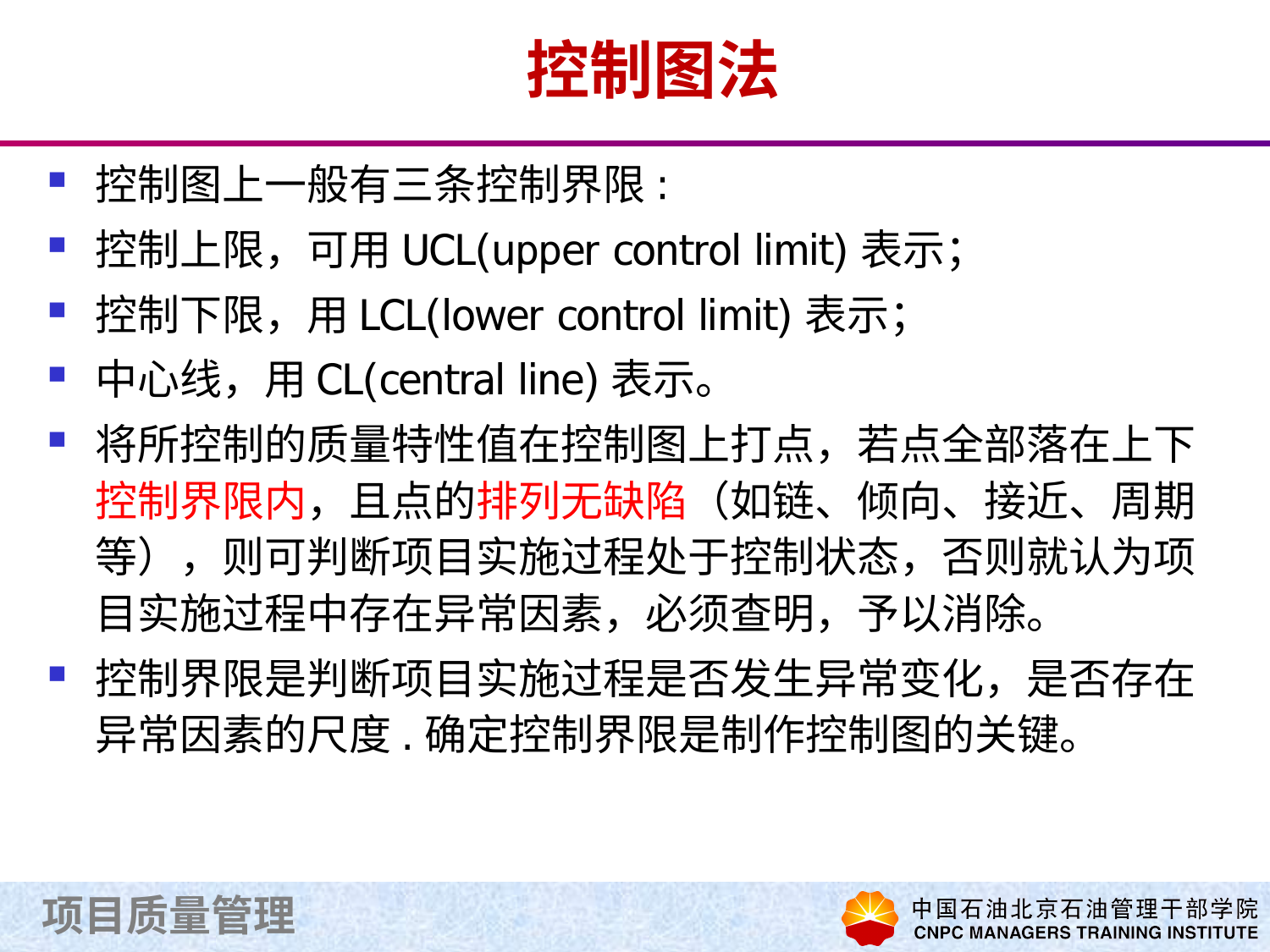

# 控制图法
控制图上一般有三条控制界限:
控制上限，可用UCL(upper control limit)表示；
控制下限，用LCL(lower control limit)表示；
中心线，用CL(central line)表示。
将所控制的质量特性值在控制图上打点，若点全部落在上下控制界限内，且点的排列无缺陷（如链、倾向、接近、周期等），则可判断项目实施过程处于控制状态，否则就认为项目实施过程中存在异常因素，必须查明，予以消除。
控制界限是判断项目实施过程是否发生异常变化，是否存在异常因素的尺度.确定控制界限是制作控制图的关键。